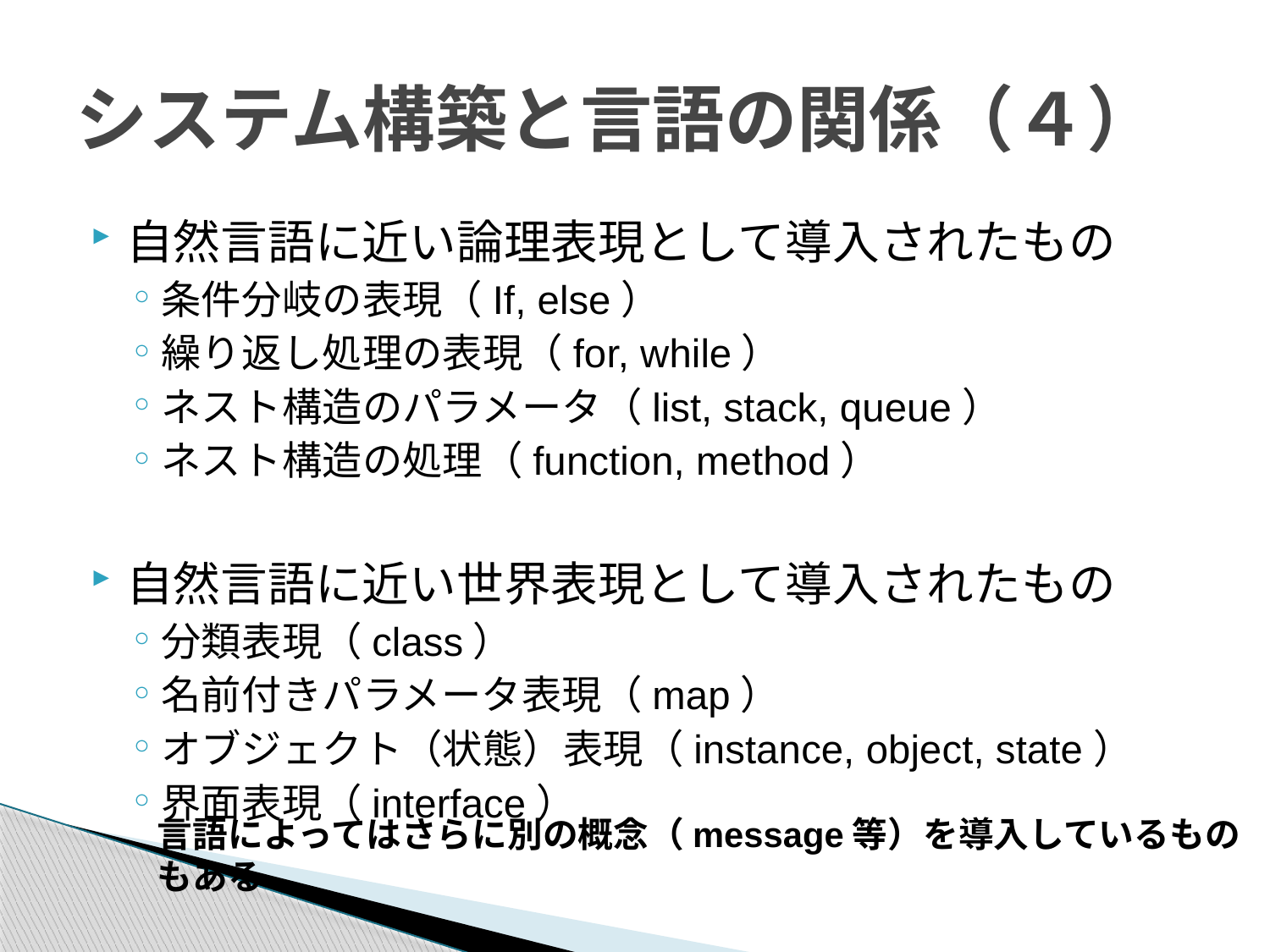

# システム構築と言語の関係（４）
自然言語に近い論理表現として導入されたもの
条件分岐の表現（If, else）
繰り返し処理の表現（for, while）
ネスト構造のパラメータ（list, stack, queue）
ネスト構造の処理（function, method）

自然言語に近い世界表現として導入されたもの
分類表現（class）
名前付きパラメータ表現（map）
オブジェクト（状態）表現（instance, object, state）
界面表現（interface）
言語によってはさらに別の概念（message等）を導入しているものもある